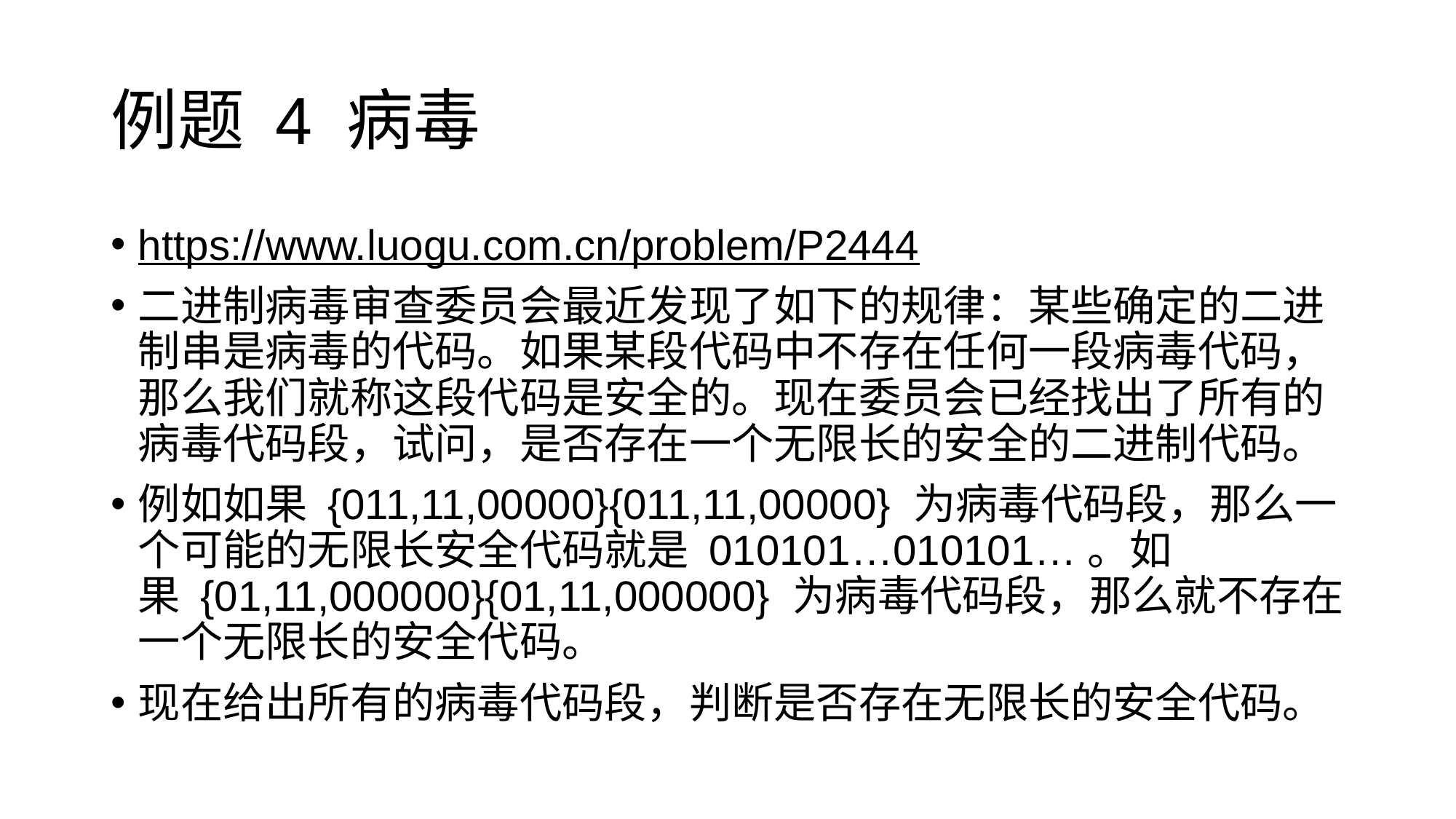

# 例题 4 病毒
https://www.luogu.com.cn/problem/P2444
二进制病毒审查委员会最近发现了如下的规律：某些确定的二进制串是病毒的代码。如果某段代码中不存在任何一段病毒代码，那么我们就称这段代码是安全的。现在委员会已经找出了所有的病毒代码段，试问，是否存在一个无限长的安全的二进制代码。
例如如果 {011,11,00000}{011,11,00000} 为病毒代码段，那么一个可能的无限长安全代码就是 010101…010101…。如果 {01,11,000000}{01,11,000000} 为病毒代码段，那么就不存在一个无限长的安全代码。
现在给出所有的病毒代码段，判断是否存在无限长的安全代码。